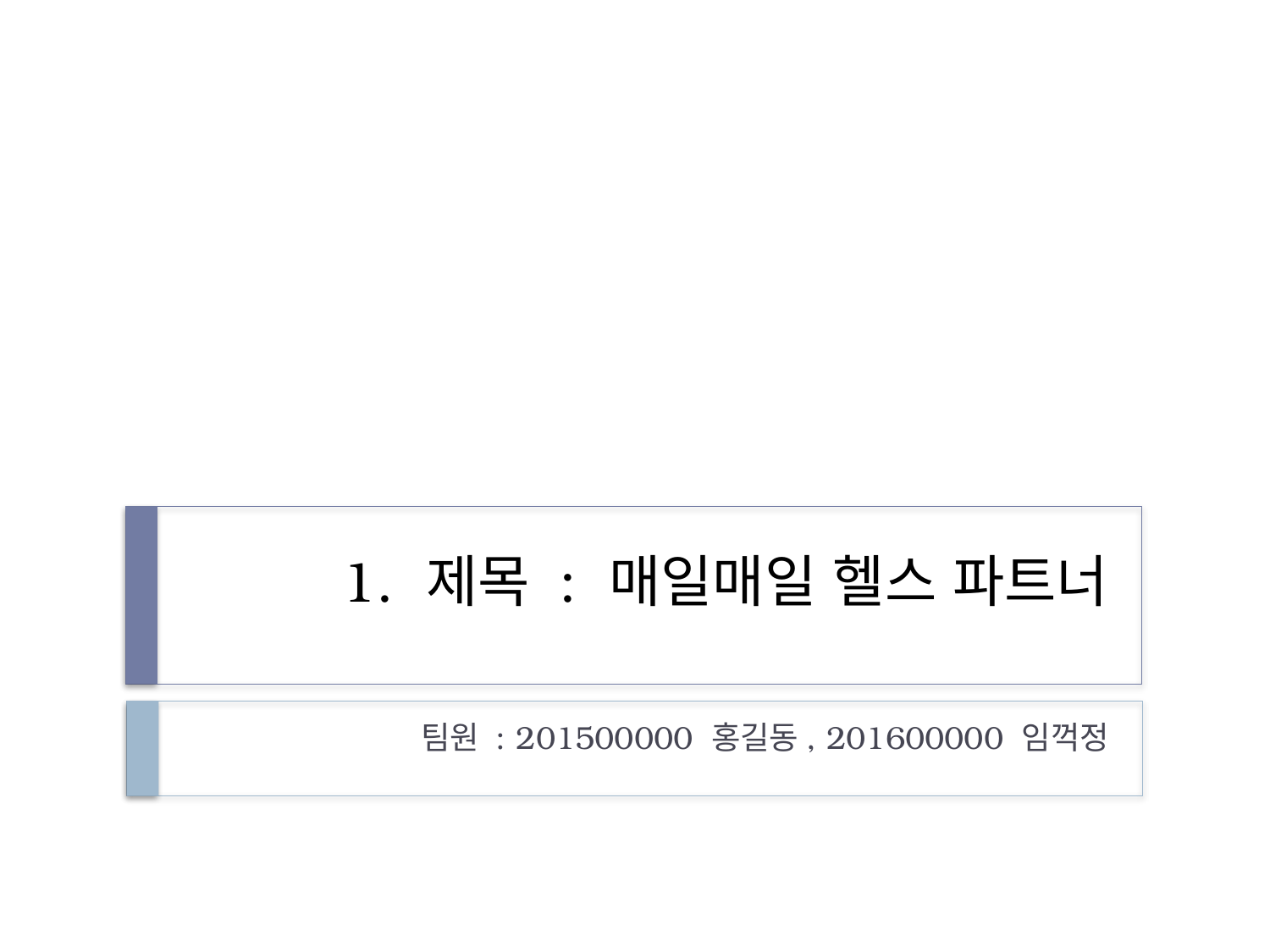

# 1. 제목 : 매일매일 헬스 파트너
팀원 : 201500000 홍길동, 201600000 임꺽정